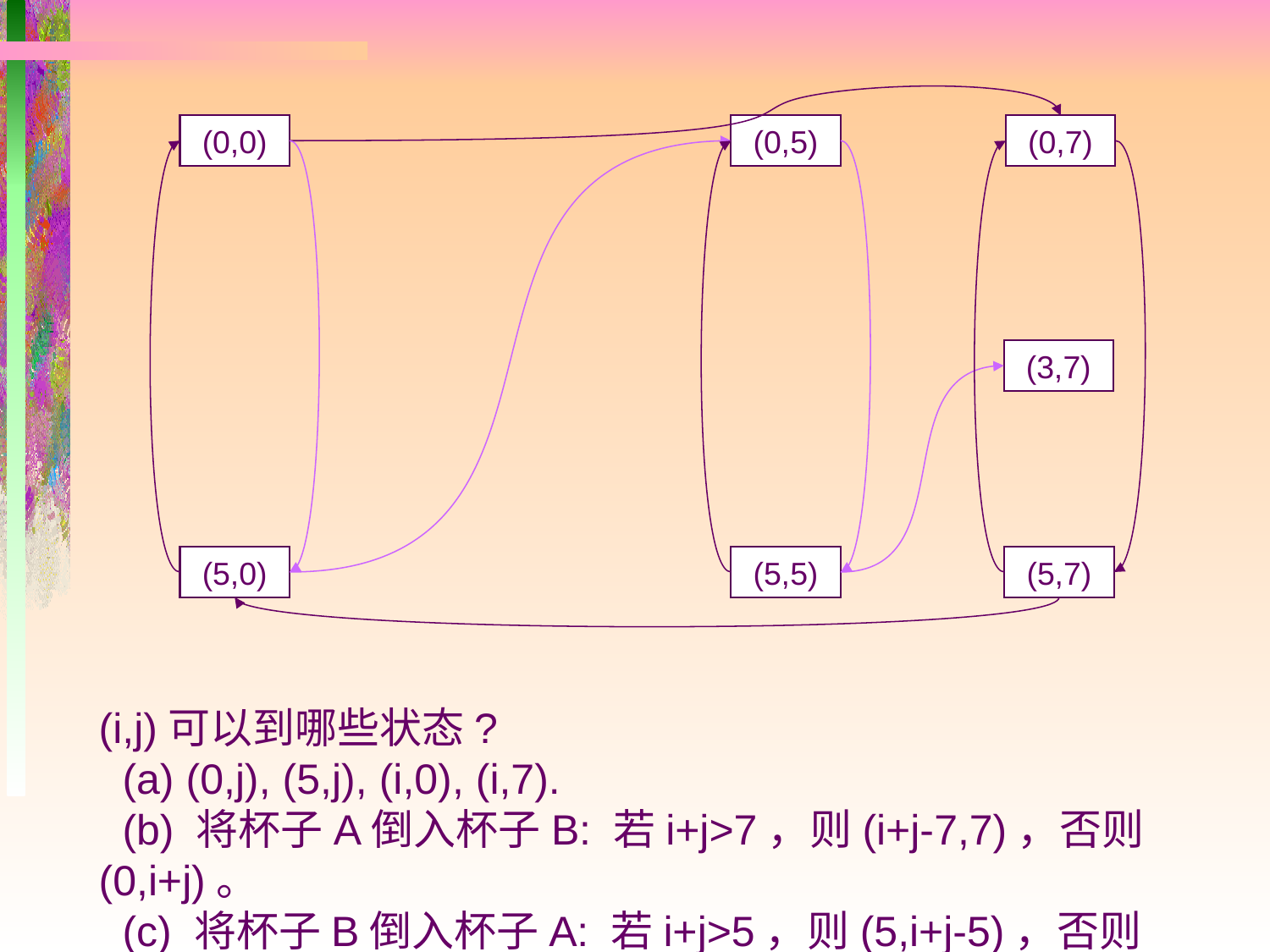

(0,0)
(0,5)
(0,7)
(3,7)
(5,0)
(5,5)
(5,7)
(i,j)可以到哪些状态?
  (a) (0,j), (5,j), (i,0), (i,7).
  (b) 将杯子A倒入杯子B: 若i+j>7，则(i+j-7,7)，否则(0,i+j)。
  (c) 将杯子B倒入杯子A: 若i+j>5，则(5,i+j-5)，否则(i+j,0)。